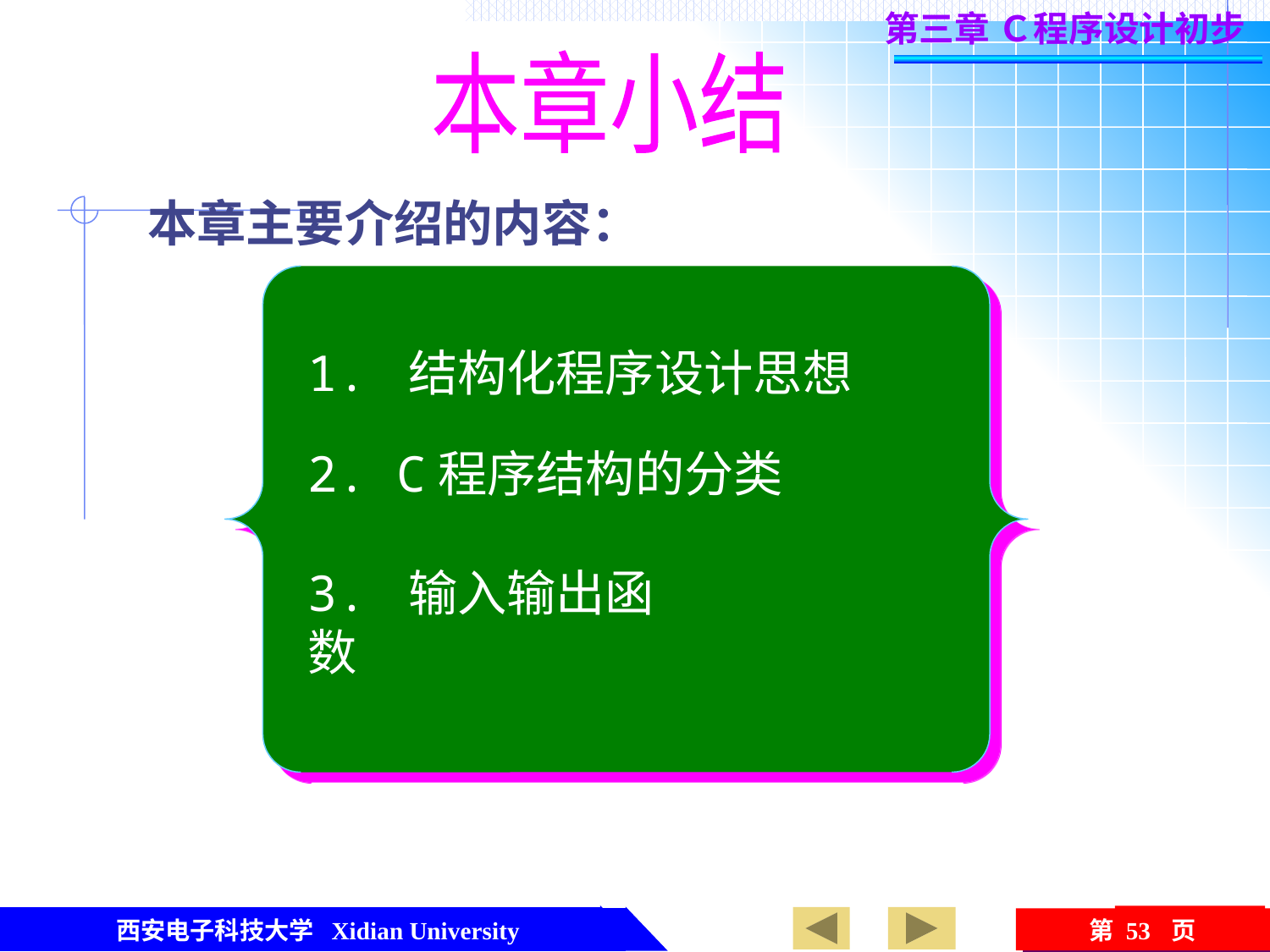

第三章 Ｃ程序设计初步

本章小结
本章主要介绍的内容：

1. 结构化程序设计思想
2. C程序结构的分类
3. 输入输出函数

西安电子科技大学  Xidian University
第 53 页